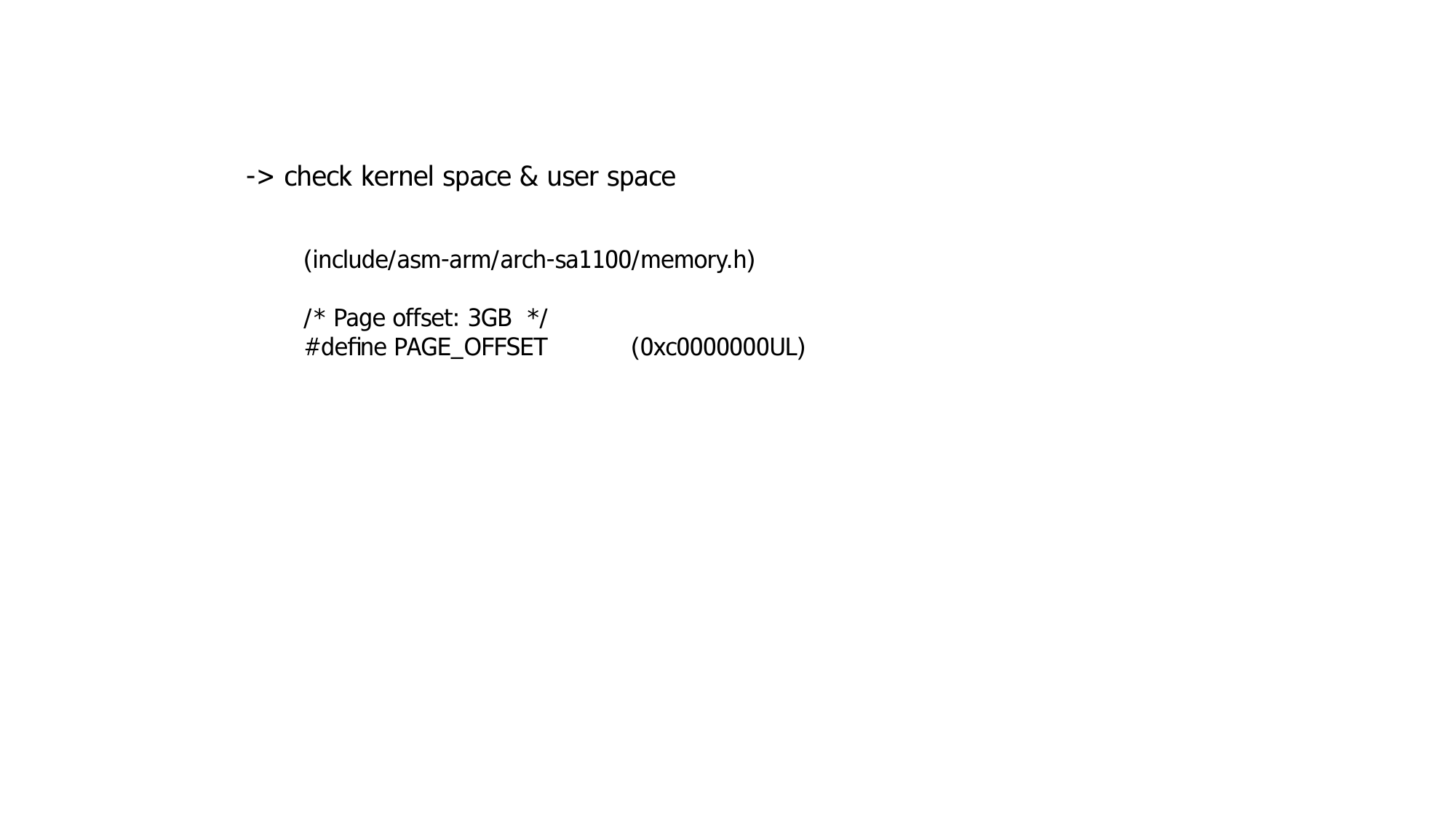

-> check kernel space & user space
(include/asm-arm/arch-sa1100/memory.h)

/* Page offset: 3GB  */
#define PAGE_OFFSET	(0xc0000000UL)
PAGE_OFFSET 의 위는 kernel space (1GB), 아래는 user space (3GB) 로 사용.